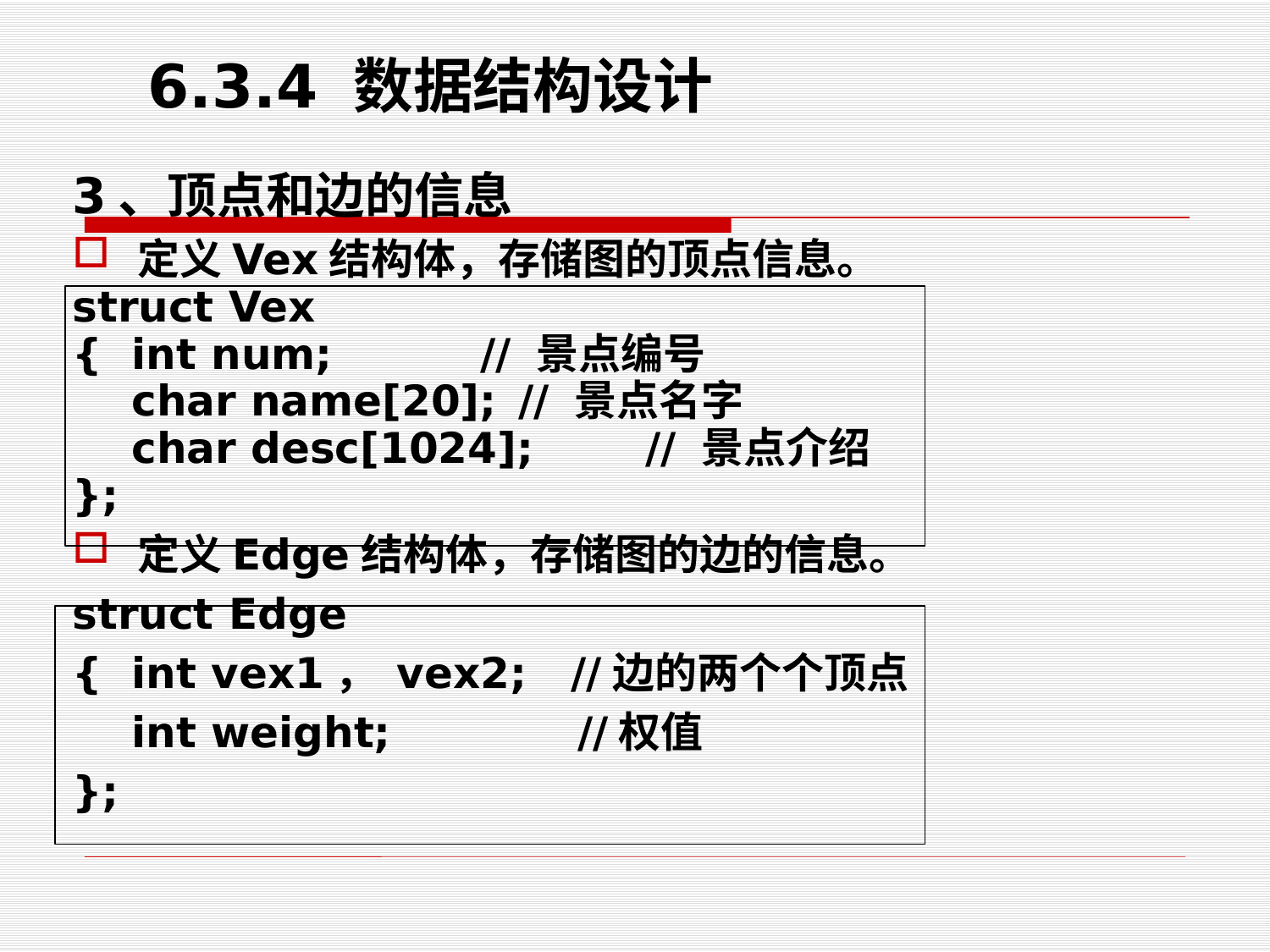

6.3.4 数据结构设计
# 3、顶点和边的信息
定义Vex结构体，存储图的顶点信息。
struct Vex
{  int num;	      // 景点编号
    char name[20];	// 景点名字
    char desc[1024];	// 景点介绍
};
定义Edge结构体，存储图的边的信息。
struct Edge
{  int vex1， vex2;   //边的两个个顶点
    int weight;  	    //权值
};